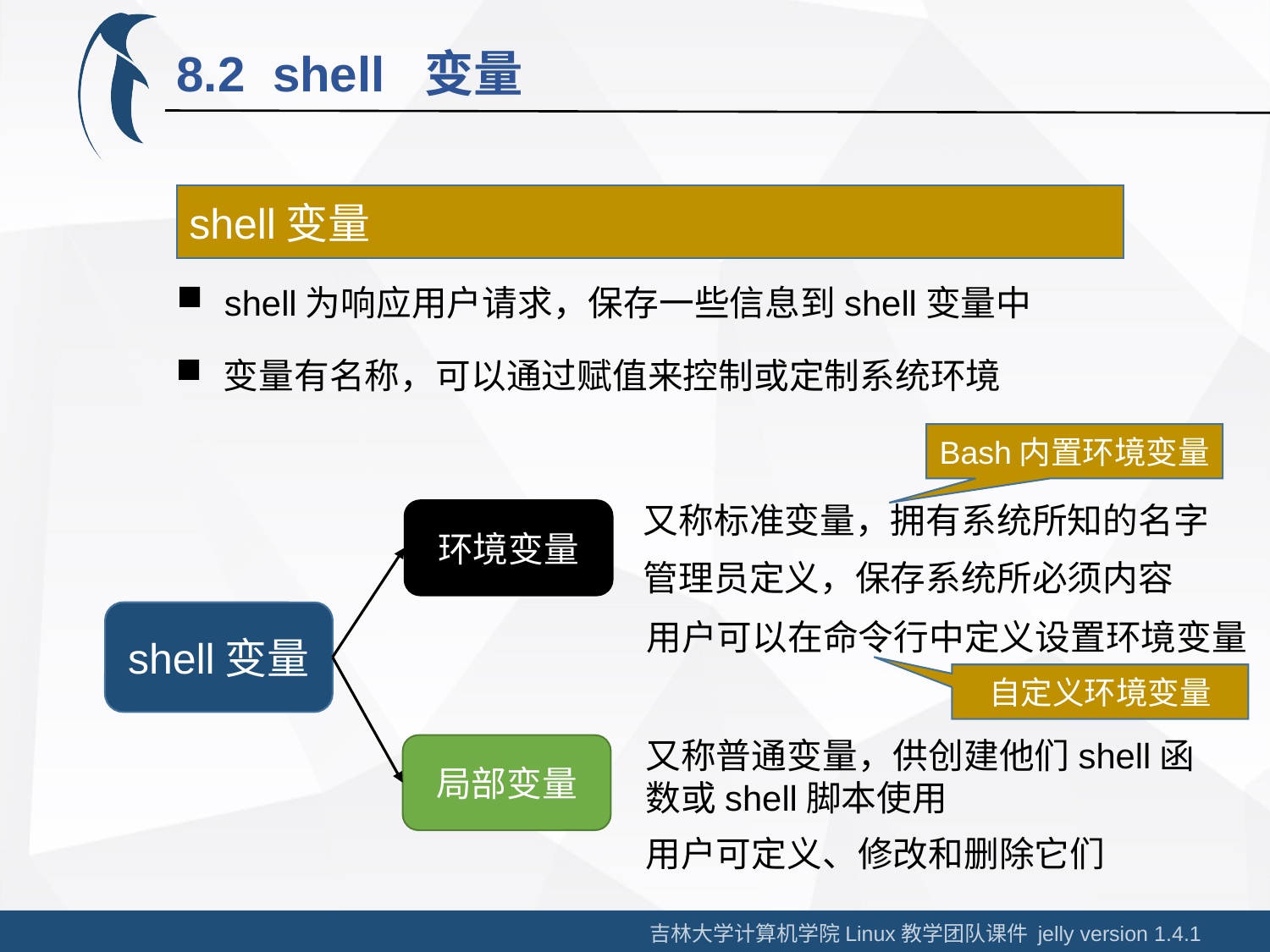

8.2  shell  变量
shell变量
shell为响应用户请求，保存一些信息到shell变量中
变量有名称，可以通过赋值来控制或定制系统环境
Bash内置环境变量
又称标准变量，拥有系统所知的名字
环境变量
管理员定义，保存系统所必须内容
shell变量
用户可以在命令行中定义设置环境变量
自定义环境变量
又称普通变量，供创建他们shell函数或shell脚本使用
局部变量
用户可定义、修改和删除它们